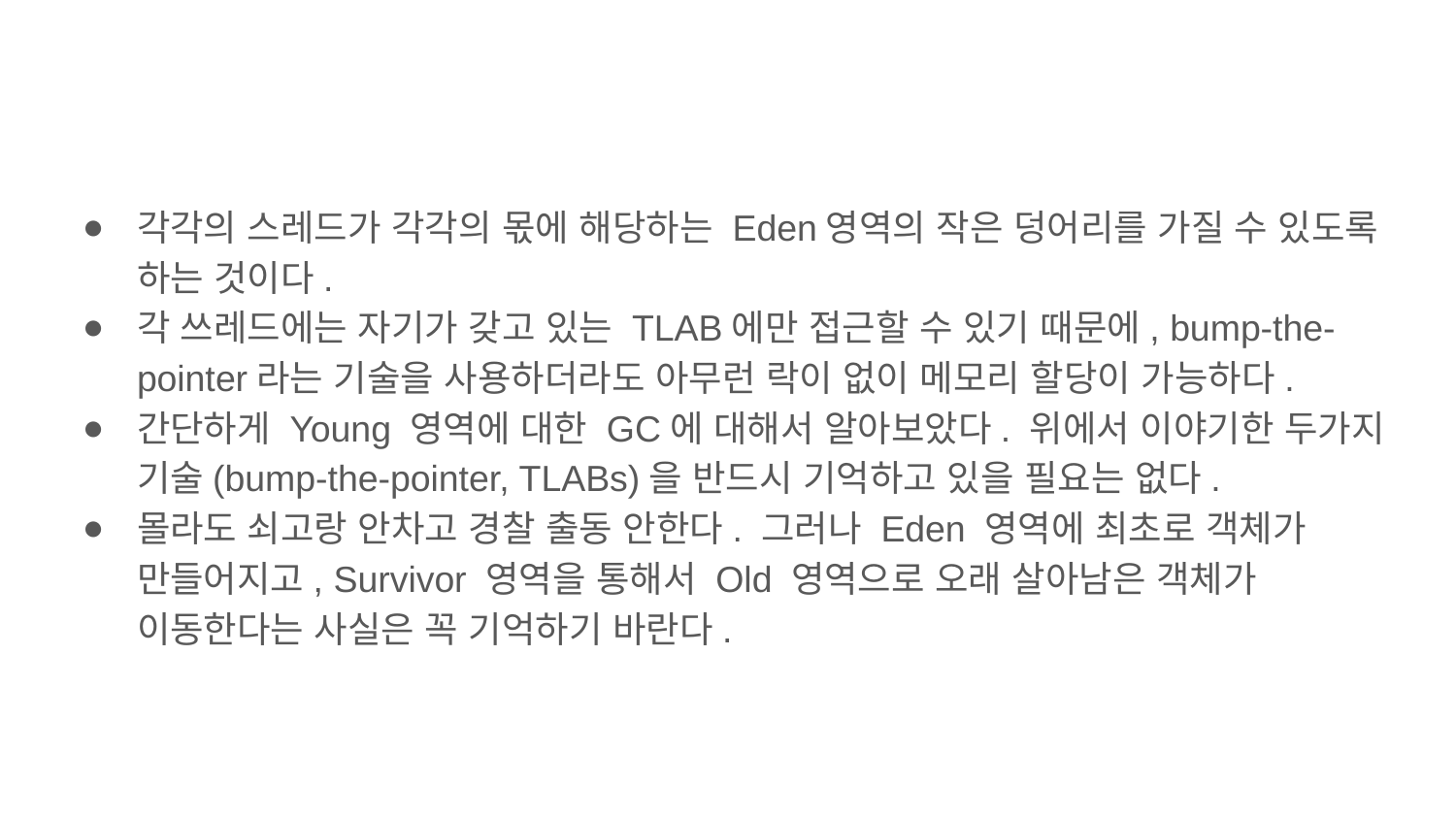

#
각각의 스레드가 각각의 몫에 해당하는 Eden영역의 작은 덩어리를 가질 수 있도록 하는 것이다.
각 쓰레드에는 자기가 갖고 있는 TLAB에만 접근할 수 있기 때문에, bump-the-pointer라는 기술을 사용하더라도 아무런 락이 없이 메모리 할당이 가능하다.
간단하게 Young 영역에 대한 GC에 대해서 알아보았다. 위에서 이야기한 두가지 기술(bump-the-pointer, TLABs)을 반드시 기억하고 있을 필요는 없다.
몰라도 쇠고랑 안차고 경찰 출동 안한다. 그러나 Eden 영역에 최초로 객체가 만들어지고, Survivor 영역을 통해서 Old 영역으로 오래 살아남은 객체가 이동한다는 사실은 꼭 기억하기 바란다.